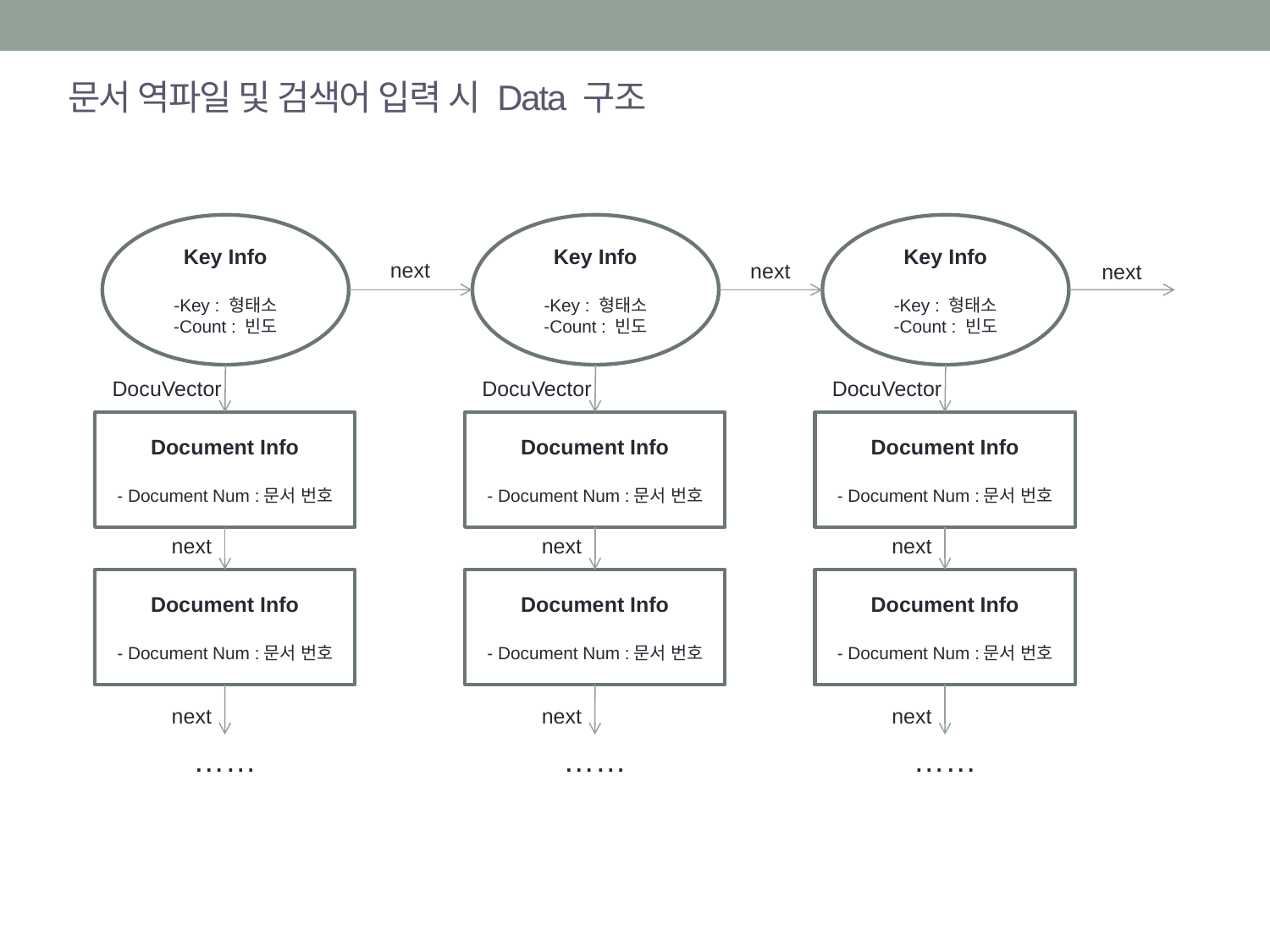

# 문서 역파일 및 검색어 입력 시 Data 구조
Key Info

-Key : 형태소
-Count : 빈도
Key Info

-Key : 형태소
-Count : 빈도
Key Info

-Key : 형태소
-Count : 빈도
next
next
next
DocuVector
DocuVector
DocuVector
Document Info

- Document Num :문서 번호
Document Info

- Document Num :문서 번호
Document Info

- Document Num :문서 번호
next
next
next
Document Info

- Document Num :문서 번호
Document Info

- Document Num :문서 번호
Document Info

- Document Num :문서 번호
next
next
next
……
……
……